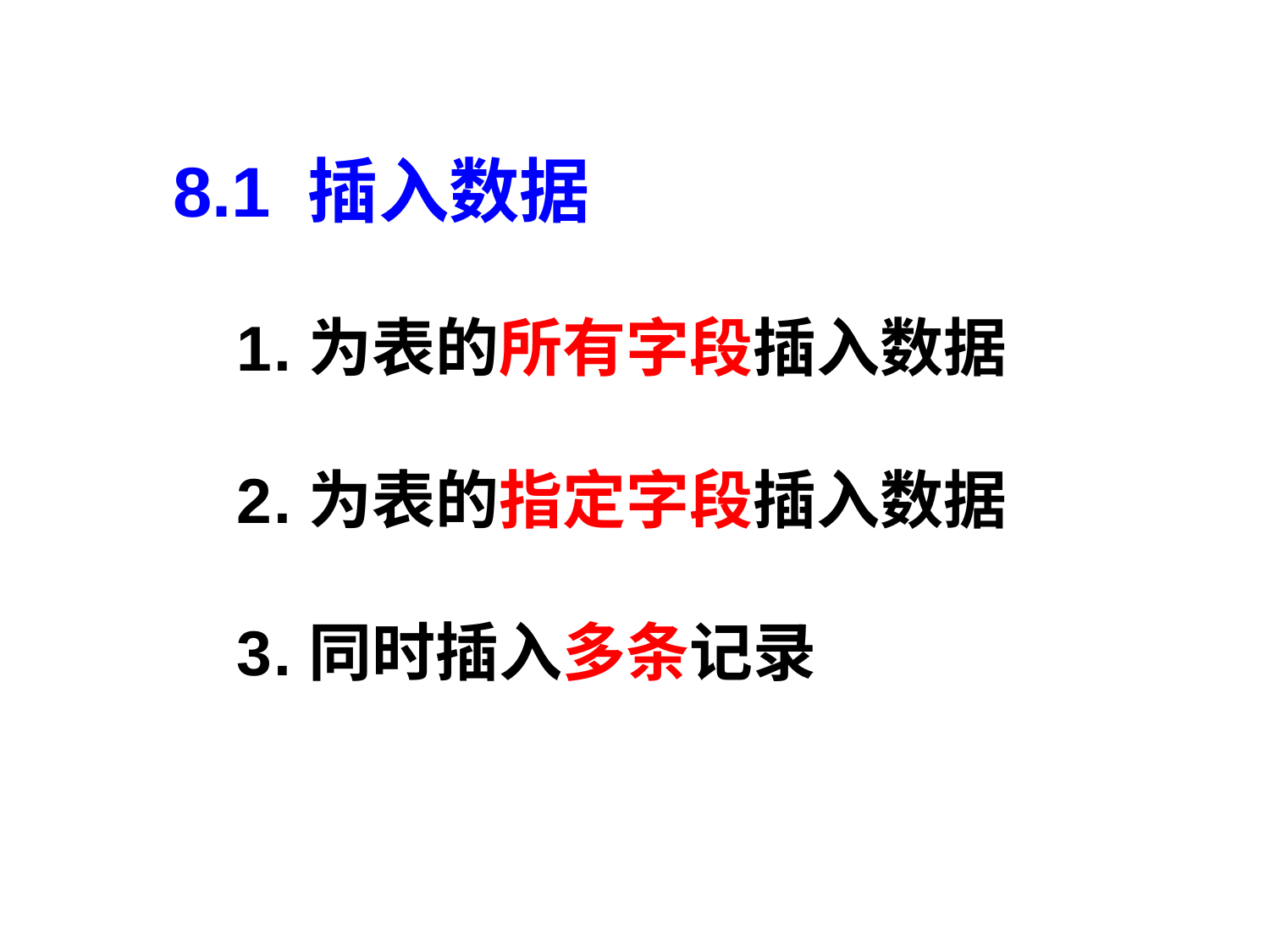

8.1 插入数据
为表的所有字段插入数据
为表的指定字段插入数据
同时插入多条记录